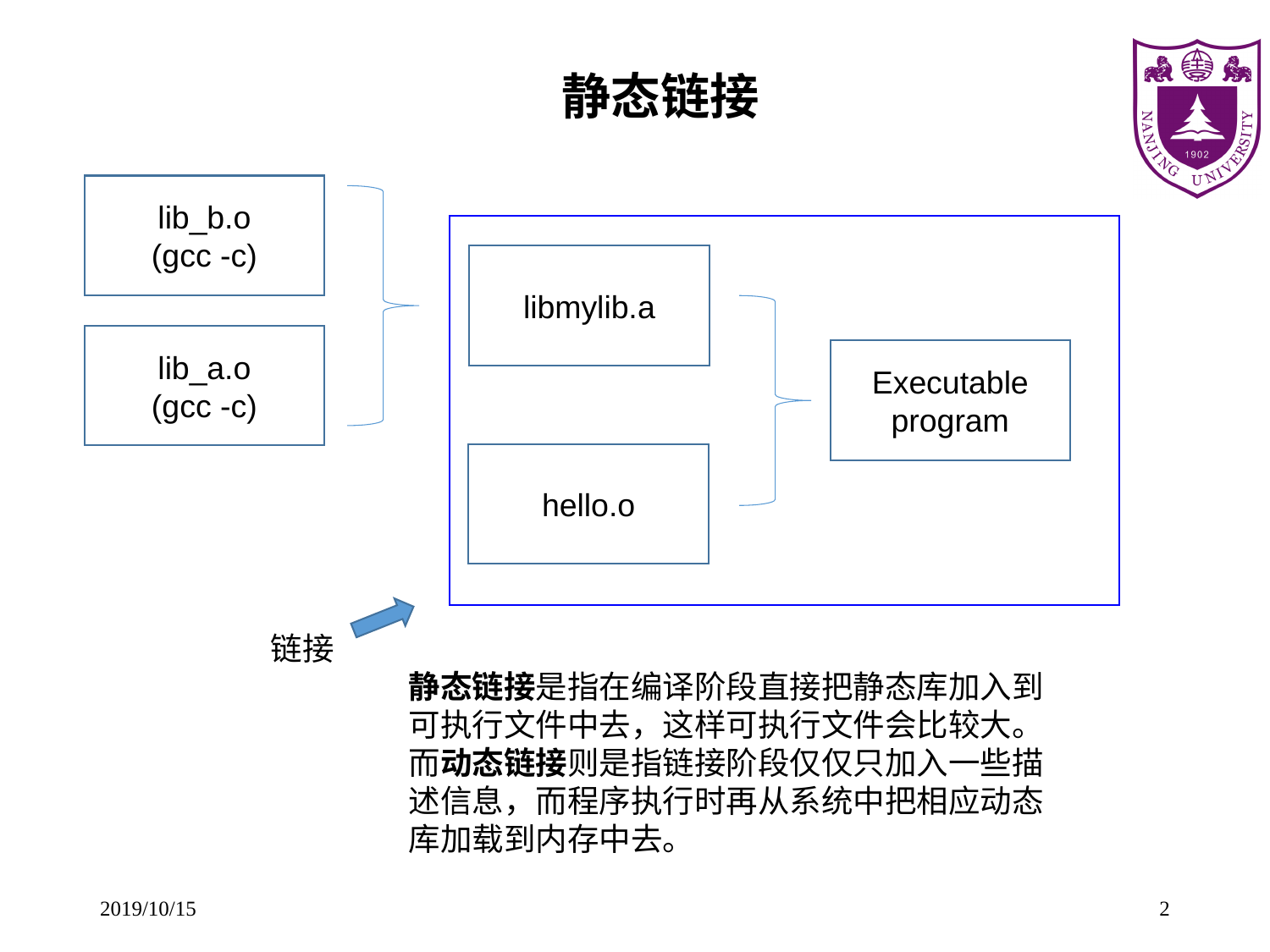

静态链接
lib_b.o
(gcc -c)

libmylib.a

lib_a.o
(gcc -c)
Executable program
hello.o

链接
静态链接是指在编译阶段直接把静态库加入到可执行文件中去，这样可执行文件会比较大。
而动态链接则是指链接阶段仅仅只加入一些描述信息，而程序执行时再从系统中把相应动态库加载到内存中去。
2019/10/15
2